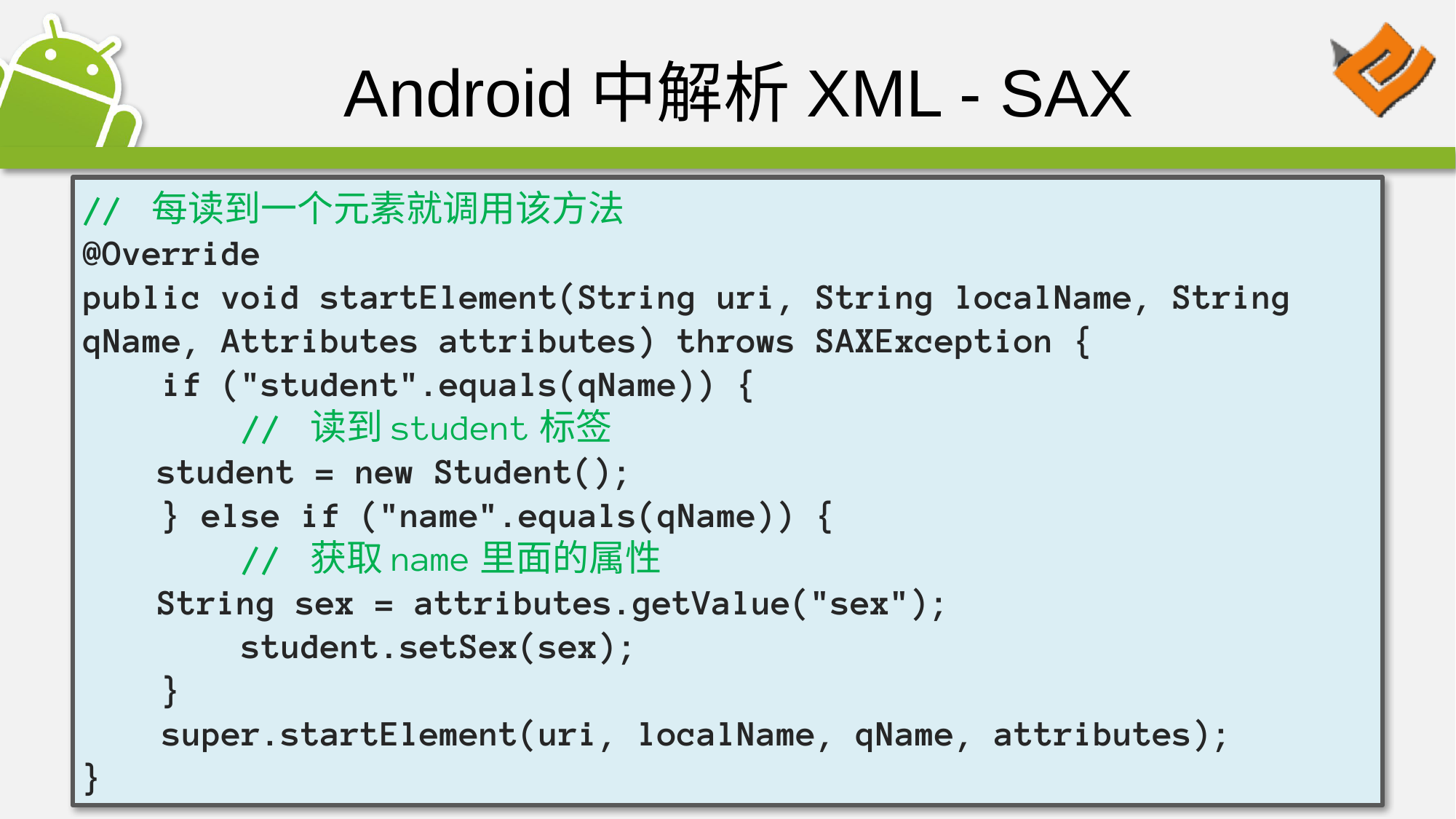

# Android中解析XML - SAX
// 每读到一个元素就调用该方法
@Override
public void startElement(String uri, String localName, String qName, Attributes attributes) throws SAXException {
    if ("student".equals(qName)) {
        // 读到student标签
        student = new Student();
    } else if ("name".equals(qName)) {
        // 获取name里面的属性
        String sex = attributes.getValue("sex");
        student.setSex(sex);
    }
    super.startElement(uri, localName, qName, attributes);
}